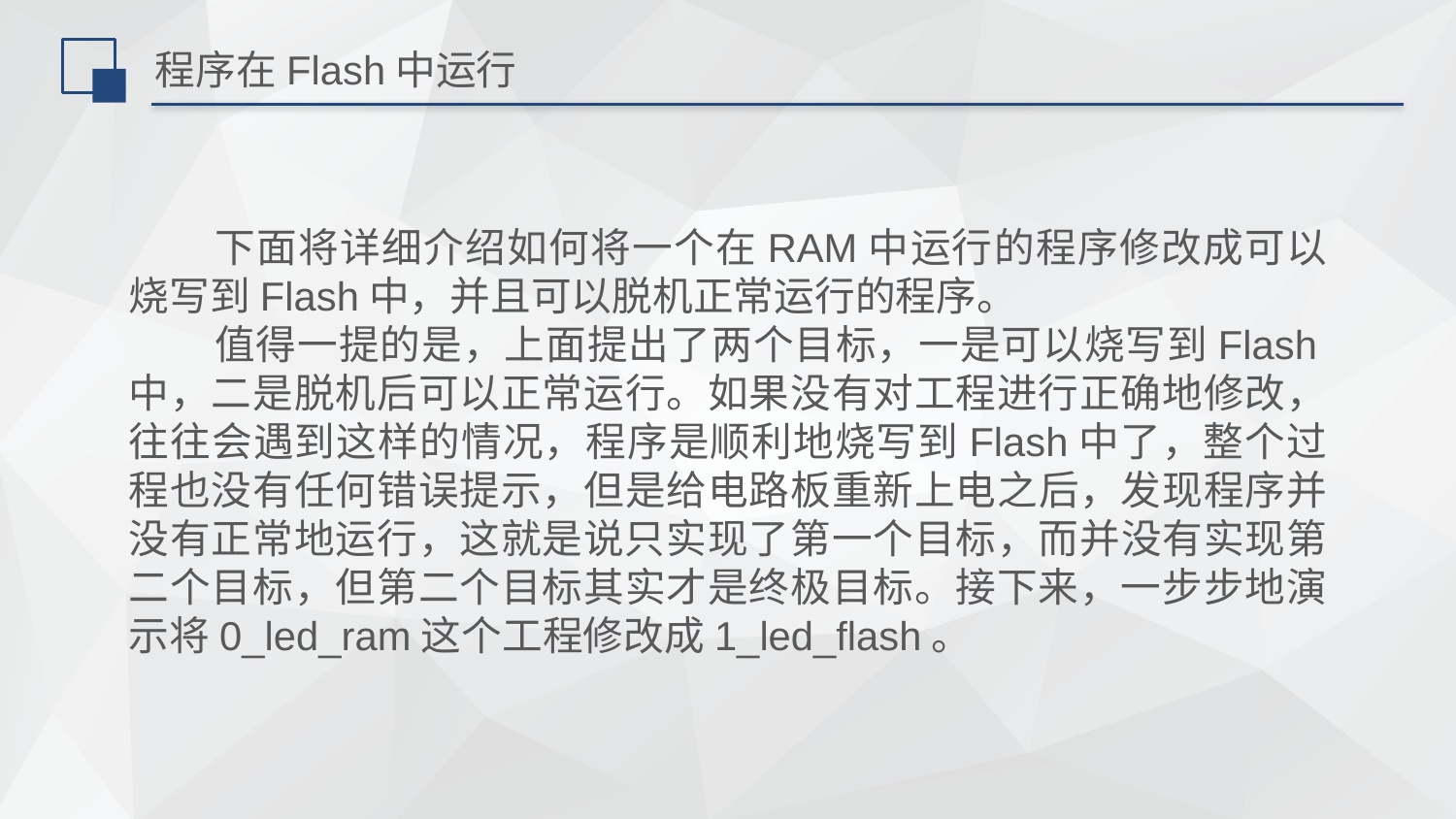

# 程序在Flash中运行
下面将详细介绍如何将一个在RAM中运行的程序修改成可以烧写到Flash中，并且可以脱机正常运行的程序。
值得一提的是，上面提出了两个目标，一是可以烧写到Flash中，二是脱机后可以正常运行。如果没有对工程进行正确地修改，往往会遇到这样的情况，程序是顺利地烧写到Flash中了，整个过程也没有任何错误提示，但是给电路板重新上电之后，发现程序并没有正常地运行，这就是说只实现了第一个目标，而并没有实现第二个目标，但第二个目标其实才是终极目标。接下来，一步步地演示将0_led_ram这个工程修改成1_led_flash。